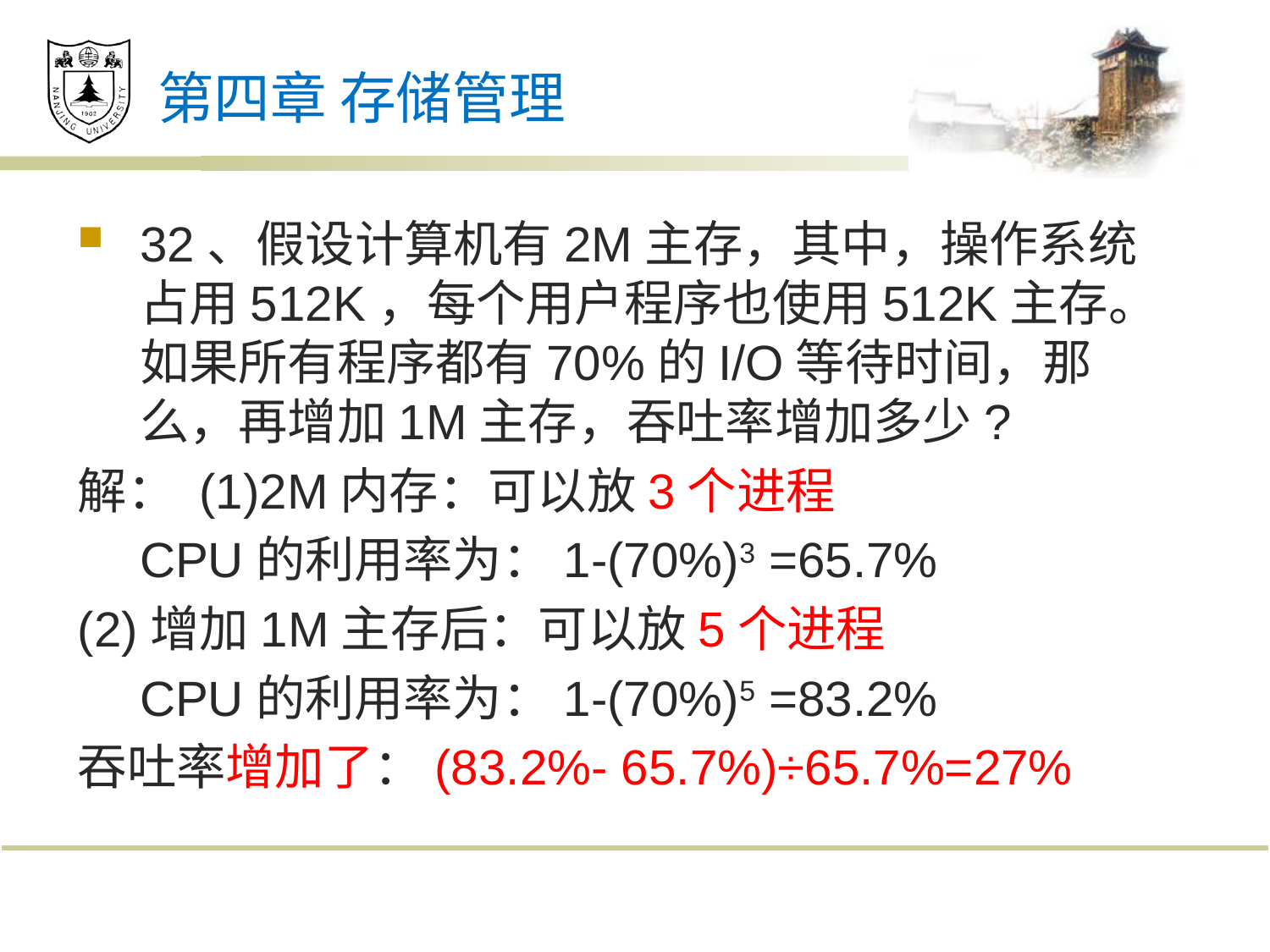

# 第四章 存储管理
32、假设计算机有2M主存，其中，操作系统占用512K，每个用户程序也使用512K主存。如果所有程序都有70%的I/O等待时间，那么，再增加1M主存，吞吐率增加多少?
解： (1)2M内存：可以放3个进程
	CPU的利用率为：1-(70%)3 =65.7%
(2)增加1M主存后：可以放5个进程
	CPU的利用率为：1-(70%)5 =83.2%
吞吐率增加了：(83.2%- 65.7%)÷65.7%=27%